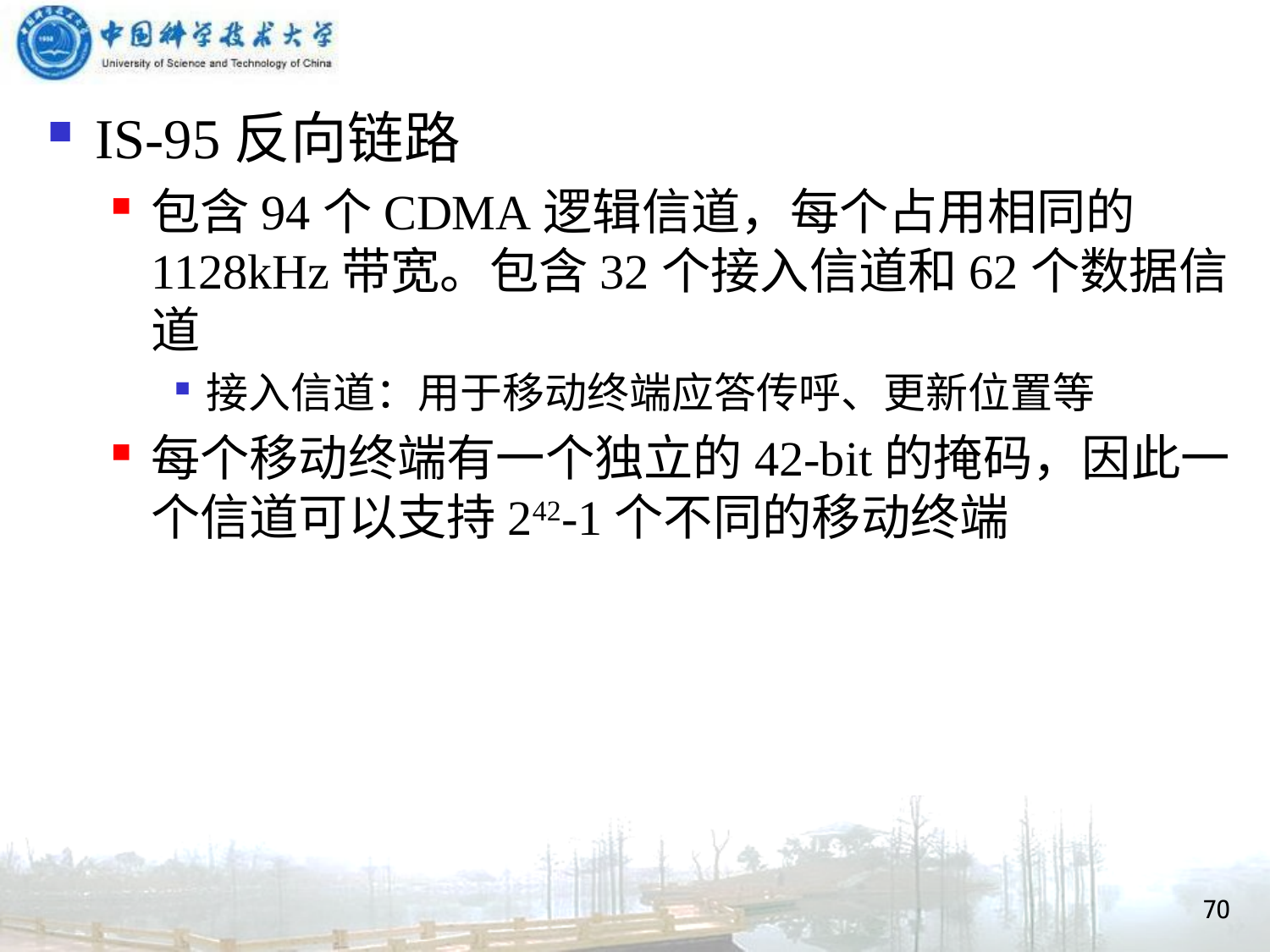

IS-95反向链路
包含94个CDMA逻辑信道，每个占用相同的1128kHz带宽。包含32个接入信道和62个数据信道
接入信道：用于移动终端应答传呼、更新位置等
每个移动终端有一个独立的42-bit的掩码，因此一个信道可以支持242-1个不同的移动终端

70